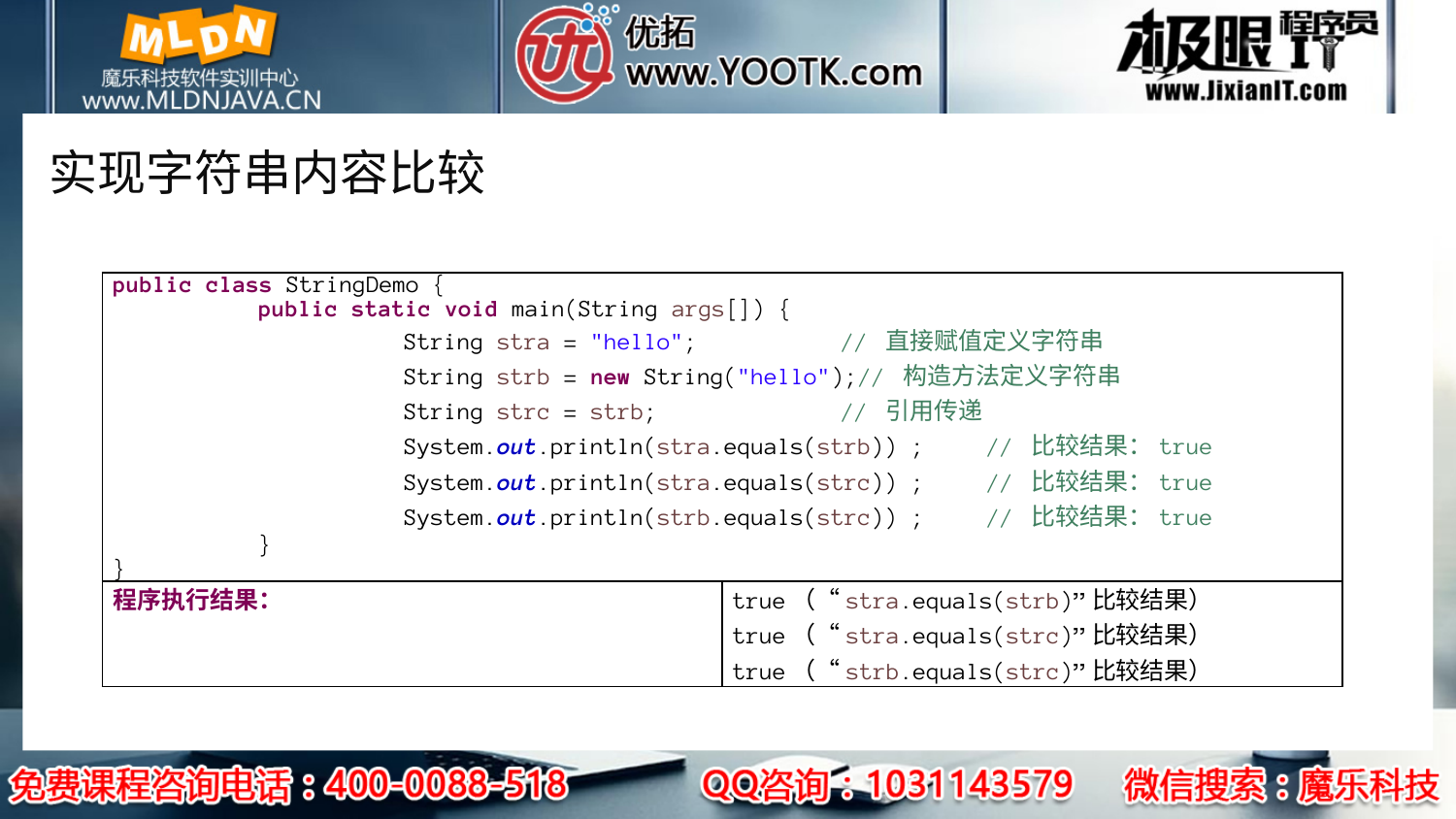

# 实现字符串内容比较
| public class StringDemo { public static void main(String args[]) { String stra = "hello"; // 直接赋值定义字符串 String strb = new String("hello");// 构造方法定义字符串 String strc = strb; // 引用传递 System.out.println(stra.equals(strb)) ; // 比较结果：true System.out.println(stra.equals(strc)) ; // 比较结果：true System.out.println(strb.equals(strc)) ; // 比较结果：true } } |  |
| --- | --- |
| 程序执行结果： | true（“stra.equals(strb)”比较结果） true（“stra.equals(strc)”比较结果） true（“strb.equals(strc)”比较结果） |